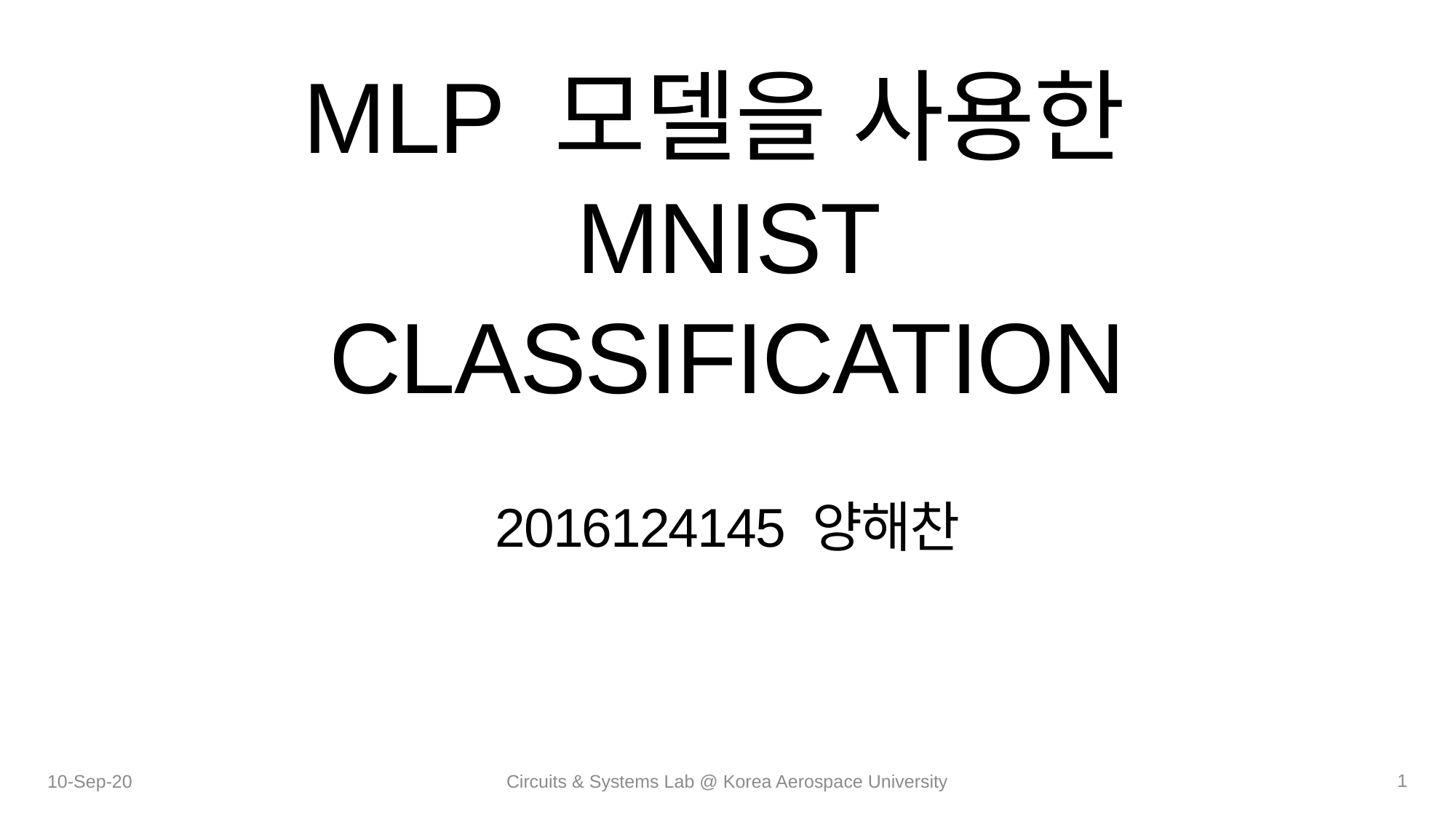

# MLP 모델을 사용한 MNIST Classification
2016124145 양해찬
1
10-Sep-20
Circuits & Systems Lab @ Korea Aerospace University